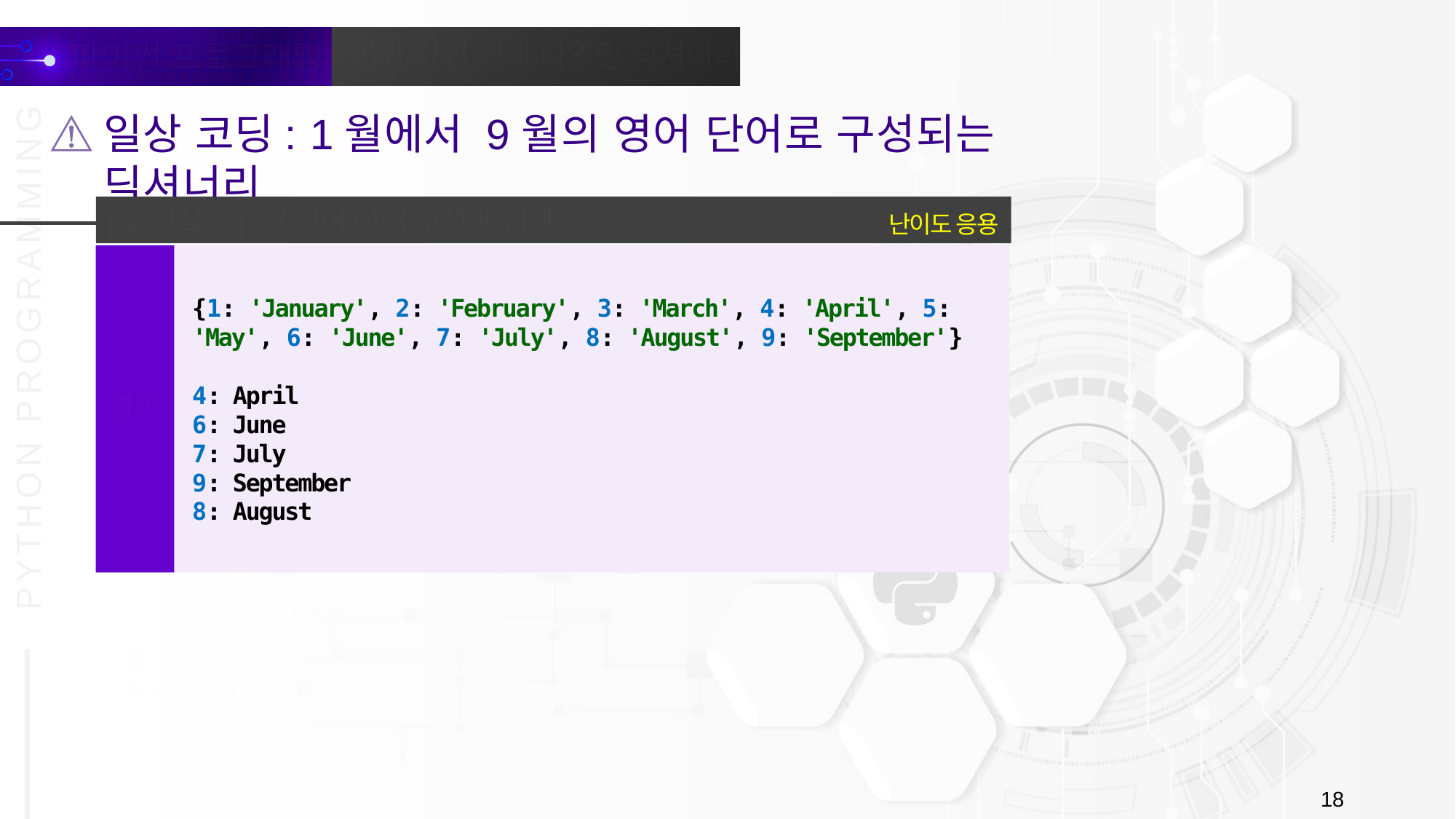

일상 코딩: 1월에서 9월의 영어 단어로 구성되는 딕셔너리

난이도 응용
[코딩실습] 월 영어 단어 구성과 검색
{1: 'January', 2: 'February', 3: 'March', 4: 'April', 5: 'May', 6: 'June', 7: 'July', 8: 'August', 9: 'September'}

4: April
6: June
7: July
9: September
8: August
결과
18